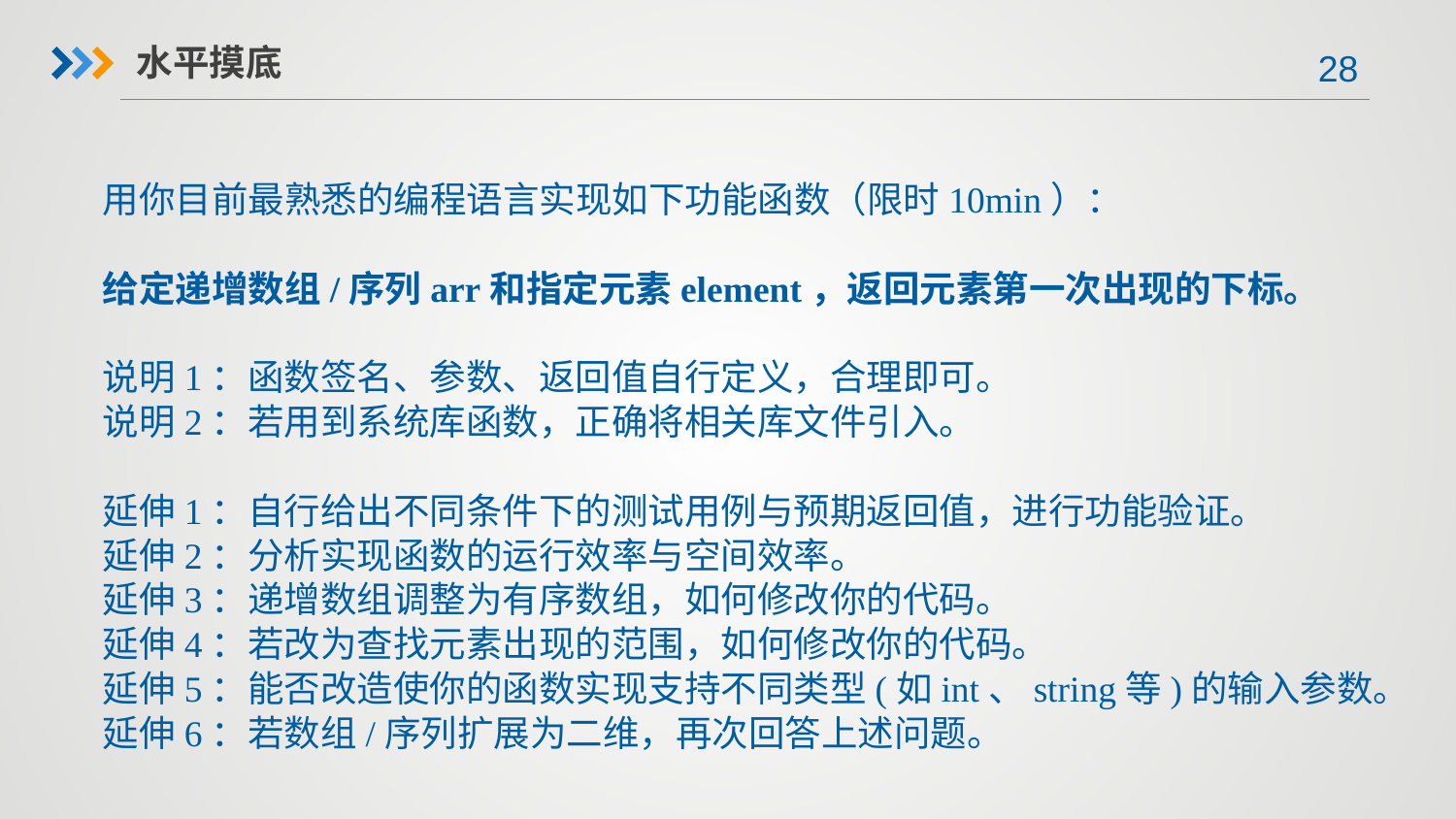

水平摸底
用你目前最熟悉的编程语言实现如下功能函数（限时10min）：

给定递增数组/序列arr和指定元素element，返回元素第一次出现的下标。

说明1：函数签名、参数、返回值自行定义，合理即可。
说明2：若用到系统库函数，正确将相关库文件引入。

延伸1：自行给出不同条件下的测试用例与预期返回值，进行功能验证。
延伸2：分析实现函数的运行效率与空间效率。
延伸3：递增数组调整为有序数组，如何修改你的代码。
延伸4：若改为查找元素出现的范围，如何修改你的代码。
延伸5：能否改造使你的函数实现支持不同类型(如int、string等)的输入参数。
延伸6：若数组/序列扩展为二维，再次回答上述问题。